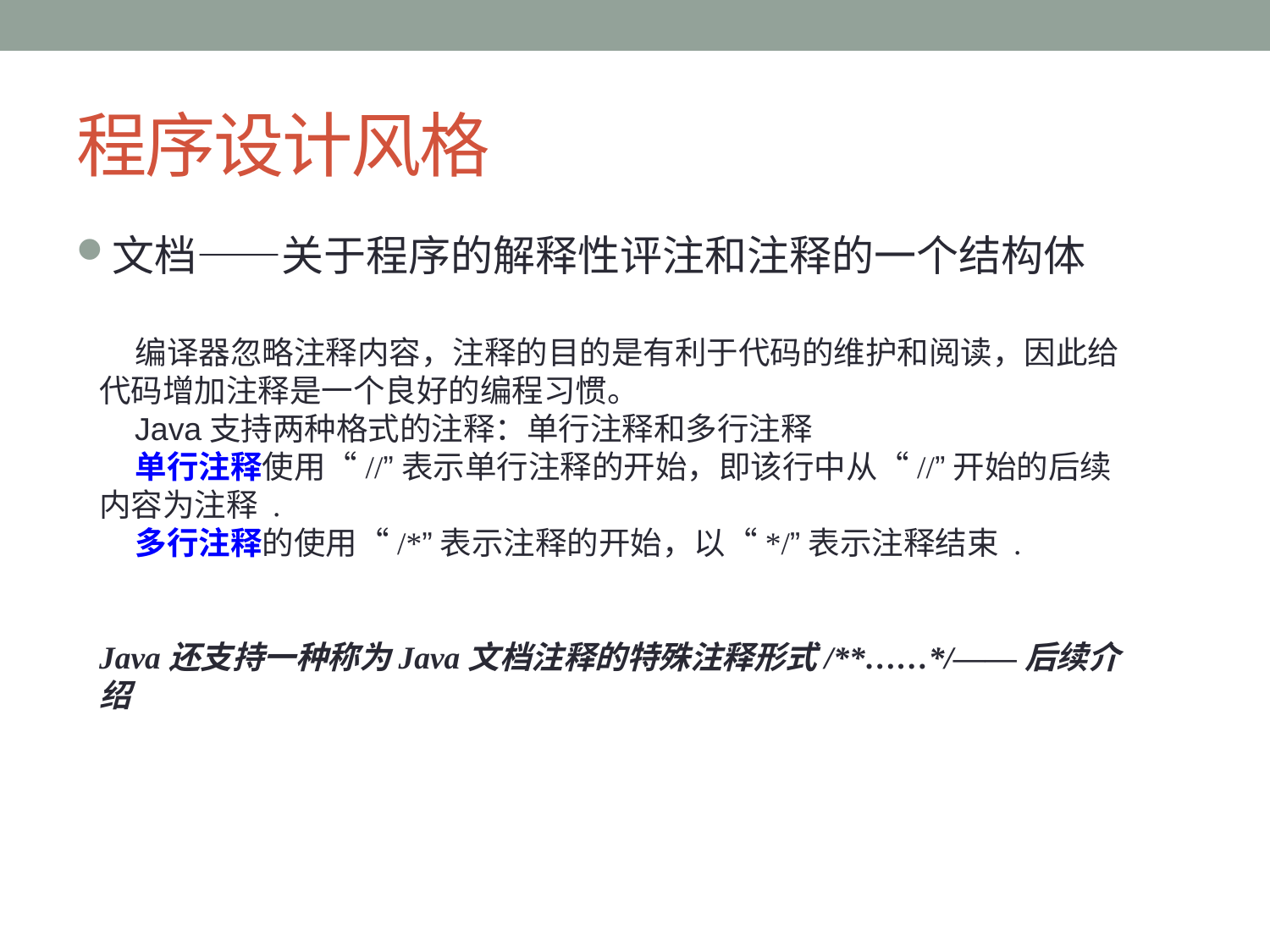

# 程序设计风格
文档——关于程序的解释性评注和注释的一个结构体
    编译器忽略注释内容，注释的目的是有利于代码的维护和阅读，因此给代码增加注释是一个良好的编程习惯。
    Java支持两种格式的注释：单行注释和多行注释
    单行注释使用“//”表示单行注释的开始，即该行中从“//”开始的后续内容为注释 .
    多行注释的使用“/*”表示注释的开始，以“*/”表示注释结束 .

Java还支持一种称为Java文档注释的特殊注释形式/**……*/——后续介绍